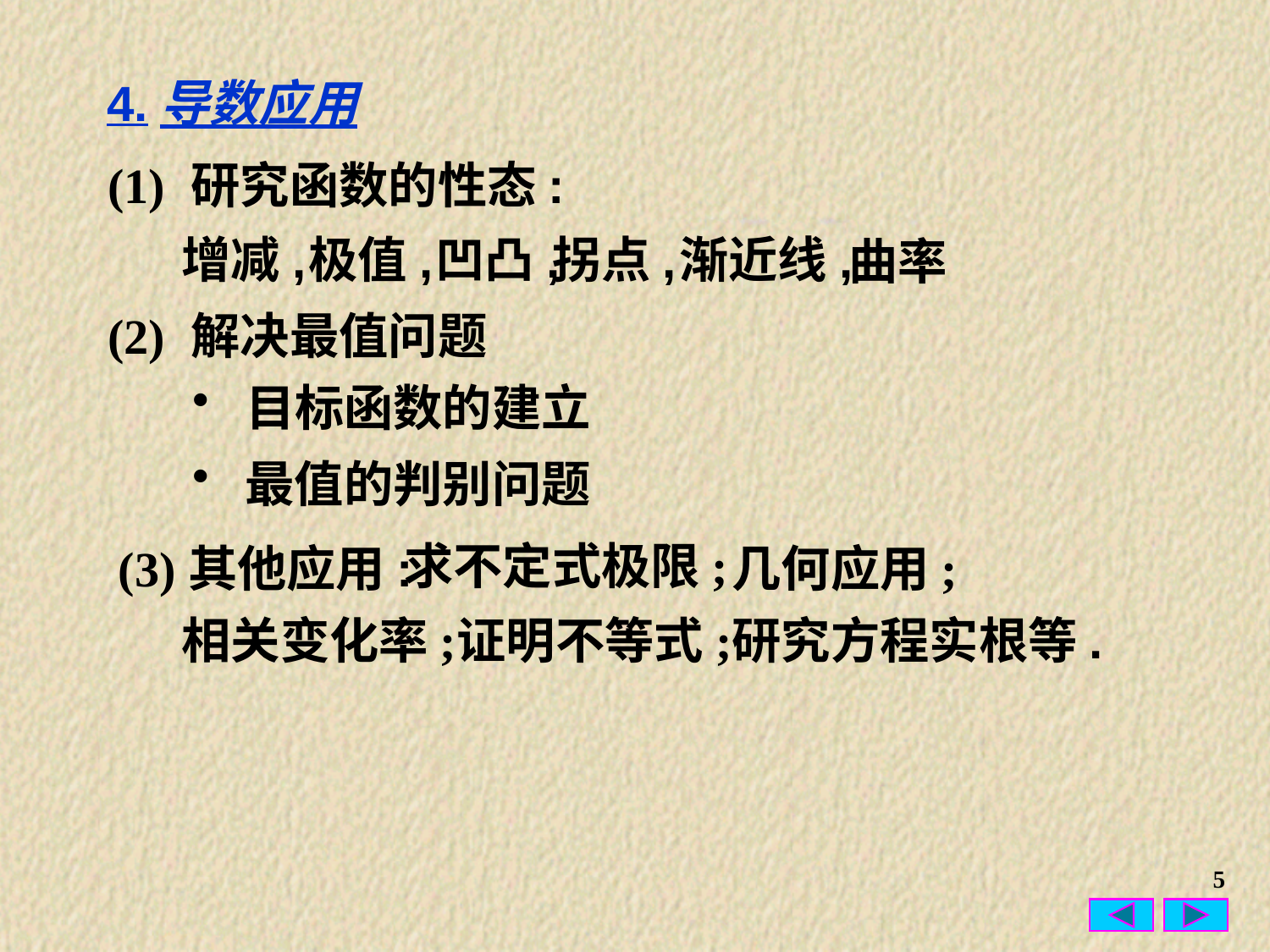

4.导数应用
(1) 研究函数的性态:
增减,
极值,
凹凸,
拐点,
渐近线,
曲率
(2) 解决最值问题
 目标函数的建立
 最值的判别问题
求不定式极限;
(3)其他应用:
几何应用;
相关变化率;
证明不等式;
研究方程实根等.
5